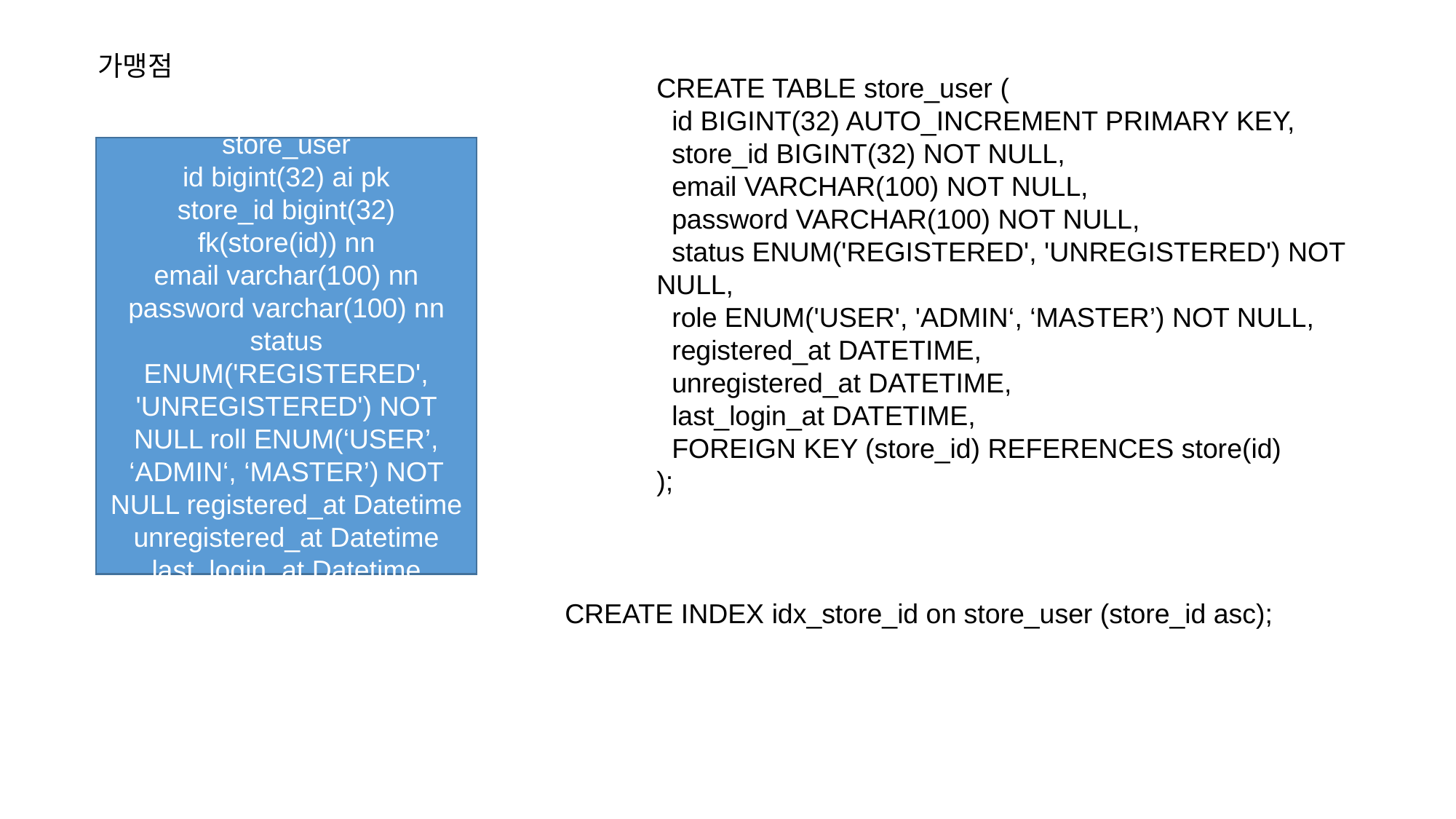

가맹점
CREATE TABLE store_user (
  id BIGINT(32) AUTO_INCREMENT PRIMARY KEY,
  store_id BIGINT(32) NOT NULL,
  email VARCHAR(100) NOT NULL,
  password VARCHAR(100) NOT NULL,
  status ENUM('REGISTERED', 'UNREGISTERED') NOT NULL,
  role ENUM('USER', 'ADMIN‘, ‘MASTER’) NOT NULL,
  registered_at DATETIME,
  unregistered_at DATETIME,
  last_login_at DATETIME,
  FOREIGN KEY (store_id) REFERENCES store(id)
);
store_user
id bigint(32) ai pk
store_id bigint(32) fk(store(id)) nn
email varchar(100) nn
password varchar(100) nn
status ENUM('REGISTERED', 'UNREGISTERED') NOT NULL roll ENUM(‘USER’, ‘ADMIN‘, ‘MASTER’) NOT NULL registered_at Datetime
unregistered_at Datetime
last_login_at Datetime
CREATE INDEX idx_store_id on store_user (store_id asc);